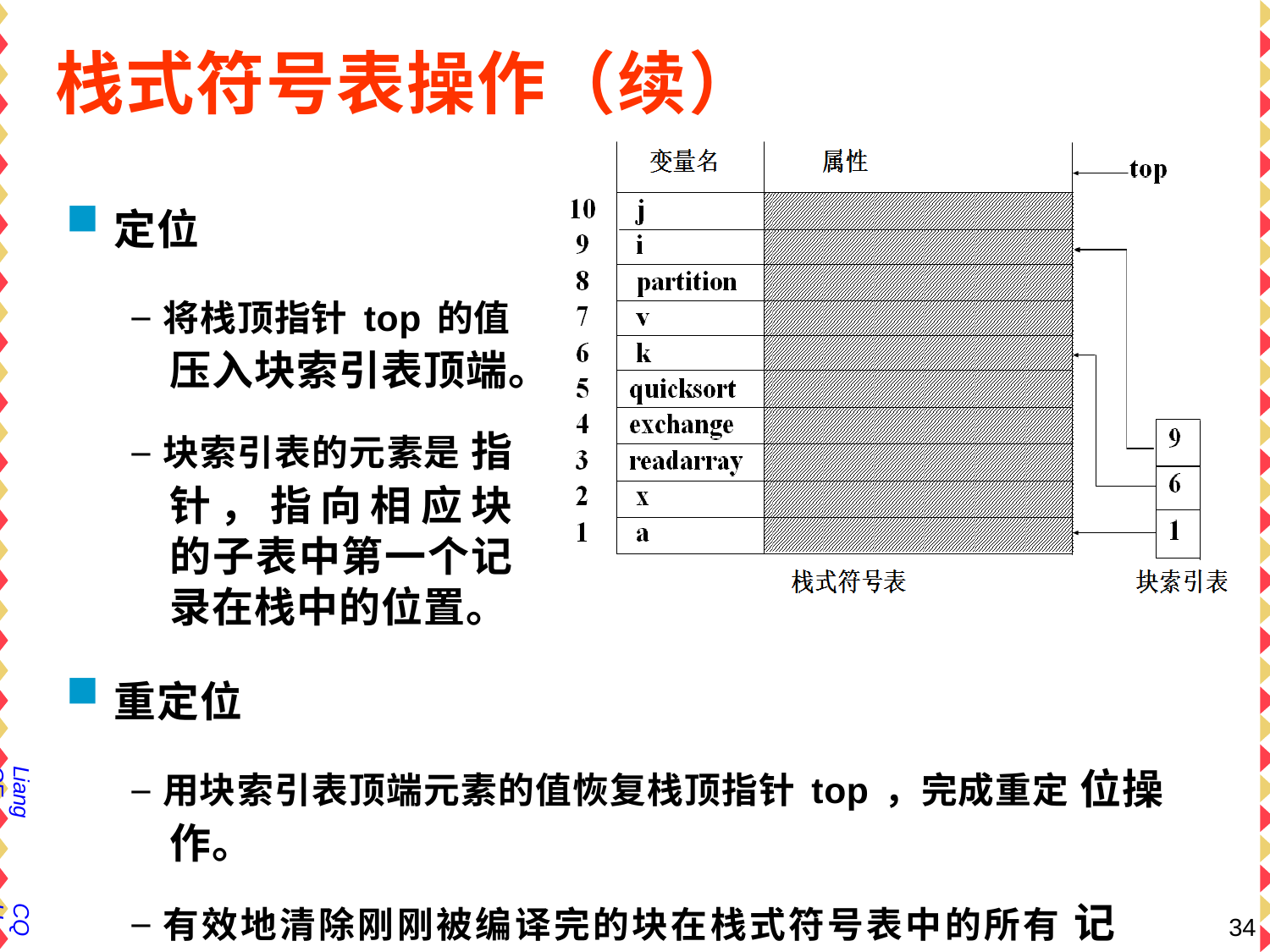

# 栈式符号表操作（续）

定位
–将栈顶指针top的值 压入块索引表顶端。
–块索引表的元素是 指针，指向相应块 的子表中第一个记 录在栈中的位置。
重定位
–用块索引表顶端元素的值恢复栈顶指针top，完成重定 位操作。
–有效地清除刚刚被编译完的块在栈式符号表中的所有 记录。
Liang GE
CQU
34